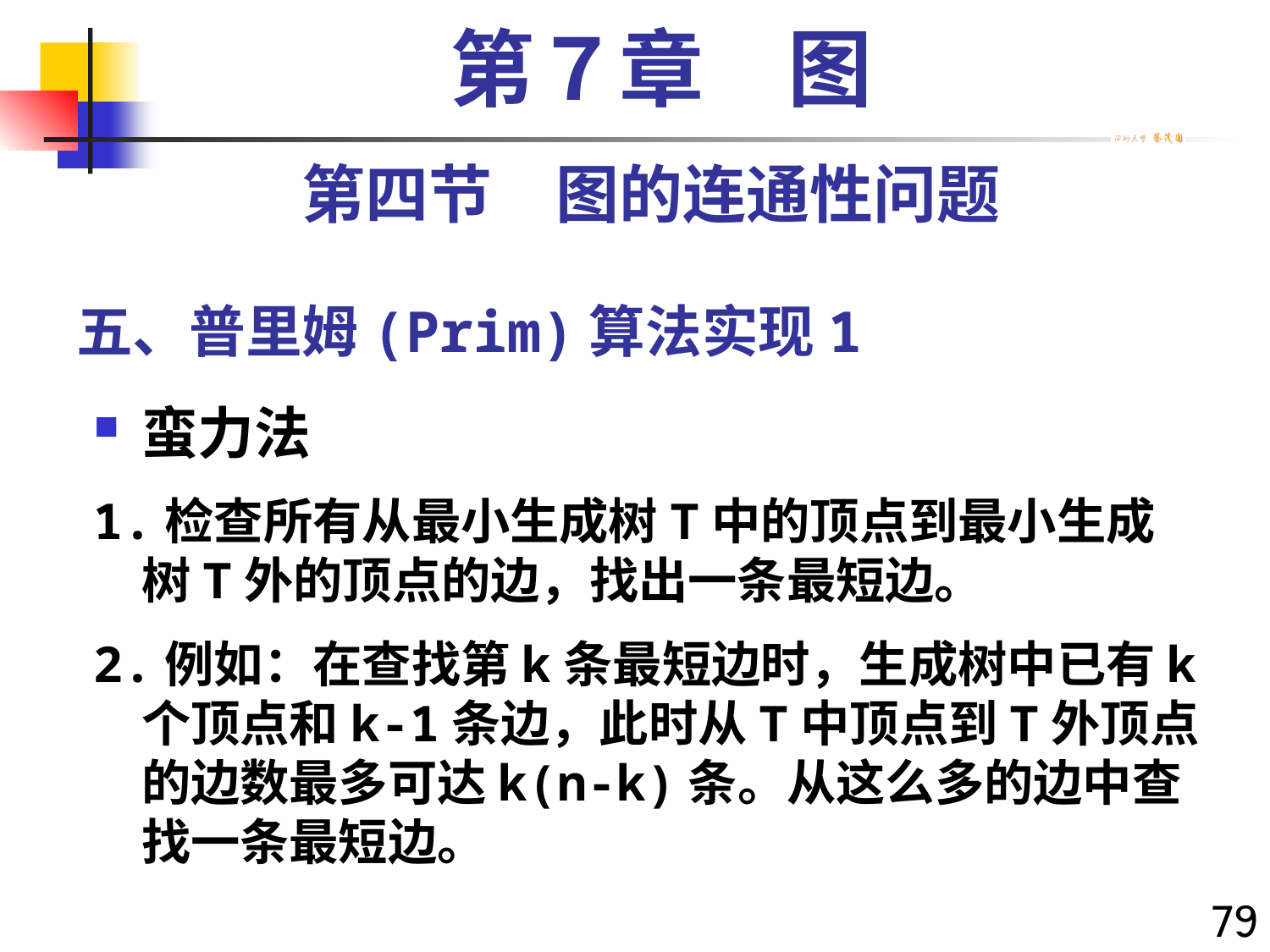

第７章　图
第四节　图的连通性问题
# 五、普里姆(Prim)算法实现1
蛮力法
1.检查所有从最小生成树T中的顶点到最小生成树T外的顶点的边，找出一条最短边。
2.例如：在查找第k条最短边时，生成树中已有k个顶点和k-1条边，此时从T中顶点到T外顶点的边数最多可达k(n-k)条。从这么多的边中查找一条最短边。
79